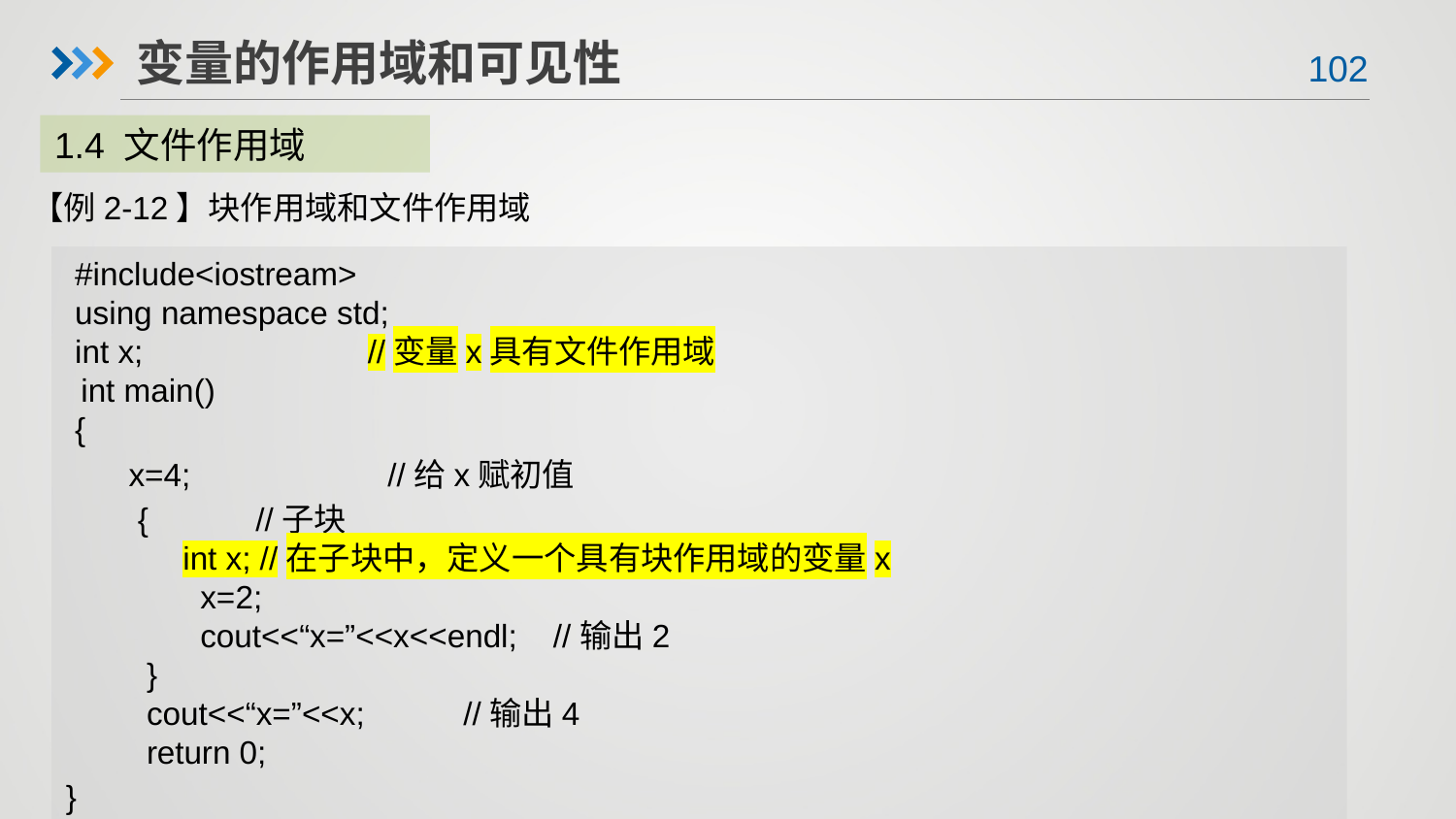

变量的作用域和可见性
1.4 文件作用域
【例2-12】块作用域和文件作用域
 #include<iostream>
 using namespace std;
 int x;                         //变量x具有文件作用域
 int main()
 {
       x=4;                      //给x赋初值
        {            //子块
               int x; //在子块中，定义一个具有块作用域的变量x
               x=2;
               cout<<“x=”<<x<<endl;    //输出2
         }
         cout<<“x=”<<x;           //输出4
         return 0;
}